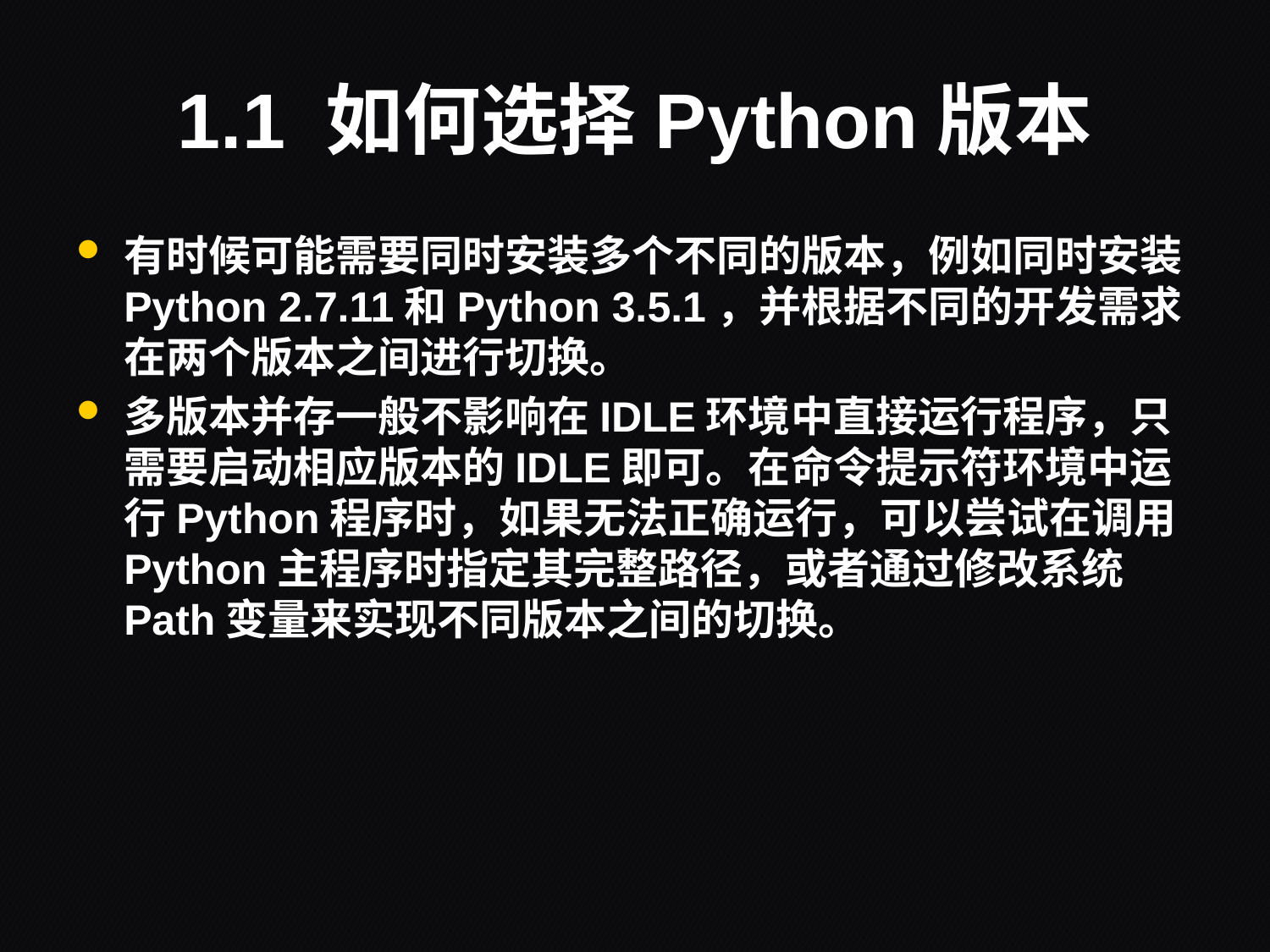

# 1.1 如何选择Python版本
有时候可能需要同时安装多个不同的版本，例如同时安装Python 2.7.11和Python 3.5.1，并根据不同的开发需求在两个版本之间进行切换。
多版本并存一般不影响在IDLE环境中直接运行程序，只需要启动相应版本的IDLE即可。在命令提示符环境中运行Python程序时，如果无法正确运行，可以尝试在调用Python主程序时指定其完整路径，或者通过修改系统Path变量来实现不同版本之间的切换。